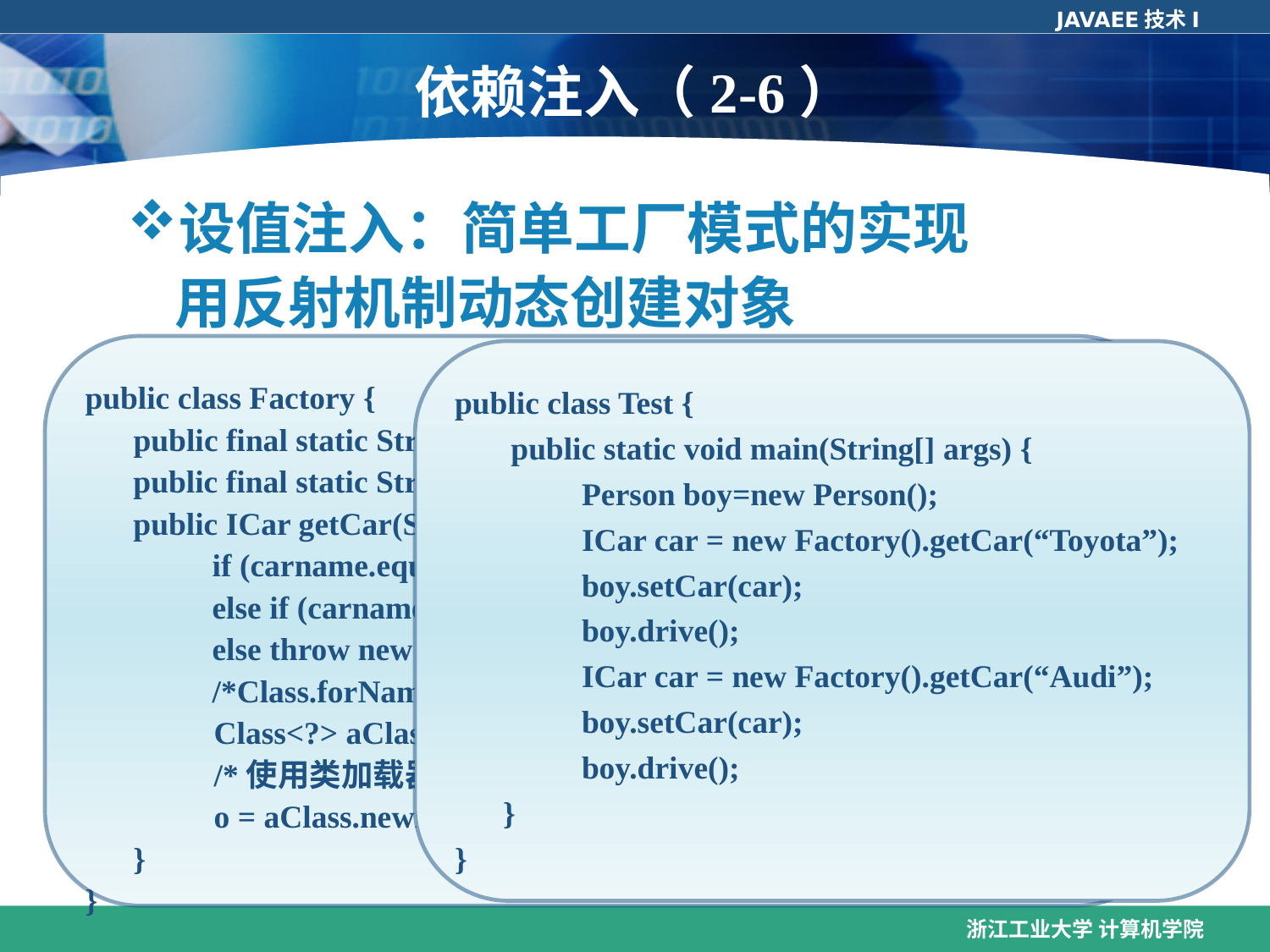

# 依赖注入（2-6）
设值注入：简单工厂模式的实现
用反射机制动态创建对象
public class Factory {
      public final static String TOYOTA = “Toyota”;
      public final static String AUDI = “Audi”;
      public ICar getCar(String carname) {
	if (carname.equals(TOYOTA))  return new Toyota();
	else if (carname.equals(AUDI))  return new Audi();
	else throw new IllegalArgumentException(“车名错误");
	/*Class.forName获取类加载器*/
                Class<?> aClass = Class.forName(classpath);
                /*使用类加载器创建对象实例*/
                o = aClass.newInstance();
      }
}
public class Test {
       public static void main(String[] args) {
       	Person boy=new Person();
       	ICar car = new Factory().getCar(“Toyota”);
	boy.setCar(car);
	boy.drive();
 	ICar car = new Factory().getCar(“Audi”);
	boy.setCar(car);
	boy.drive();
      }
}